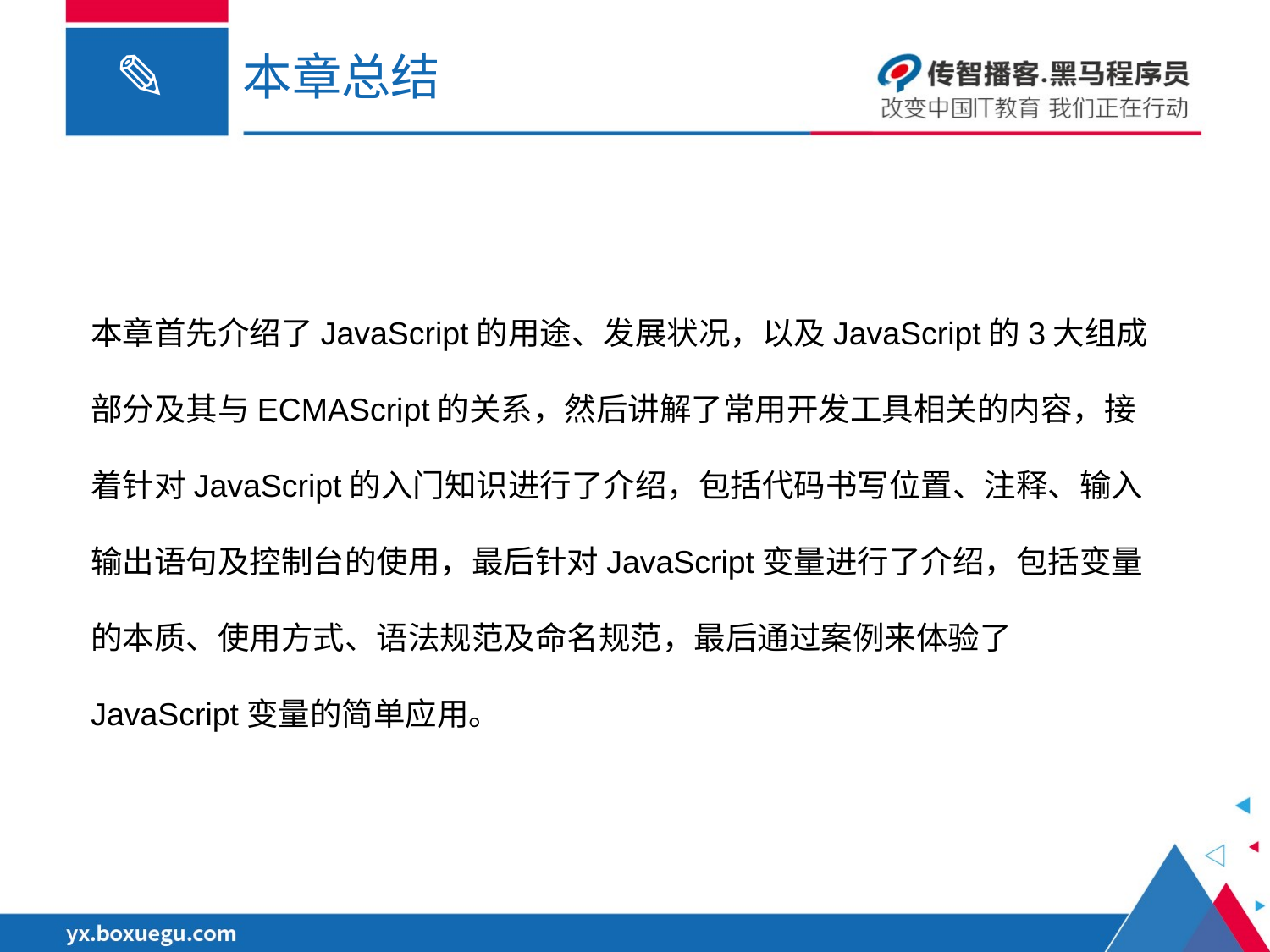

# 本章总结
本章首先介绍了JavaScript的用途、发展状况，以及JavaScript的3大组成部分及其与ECMAScript的关系，然后讲解了常用开发工具相关的内容，接着针对JavaScript的入门知识进行了介绍，包括代码书写位置、注释、输入输出语句及控制台的使用，最后针对JavaScript变量进行了介绍，包括变量的本质、使用方式、语法规范及命名规范，最后通过案例来体验了JavaScript变量的简单应用。